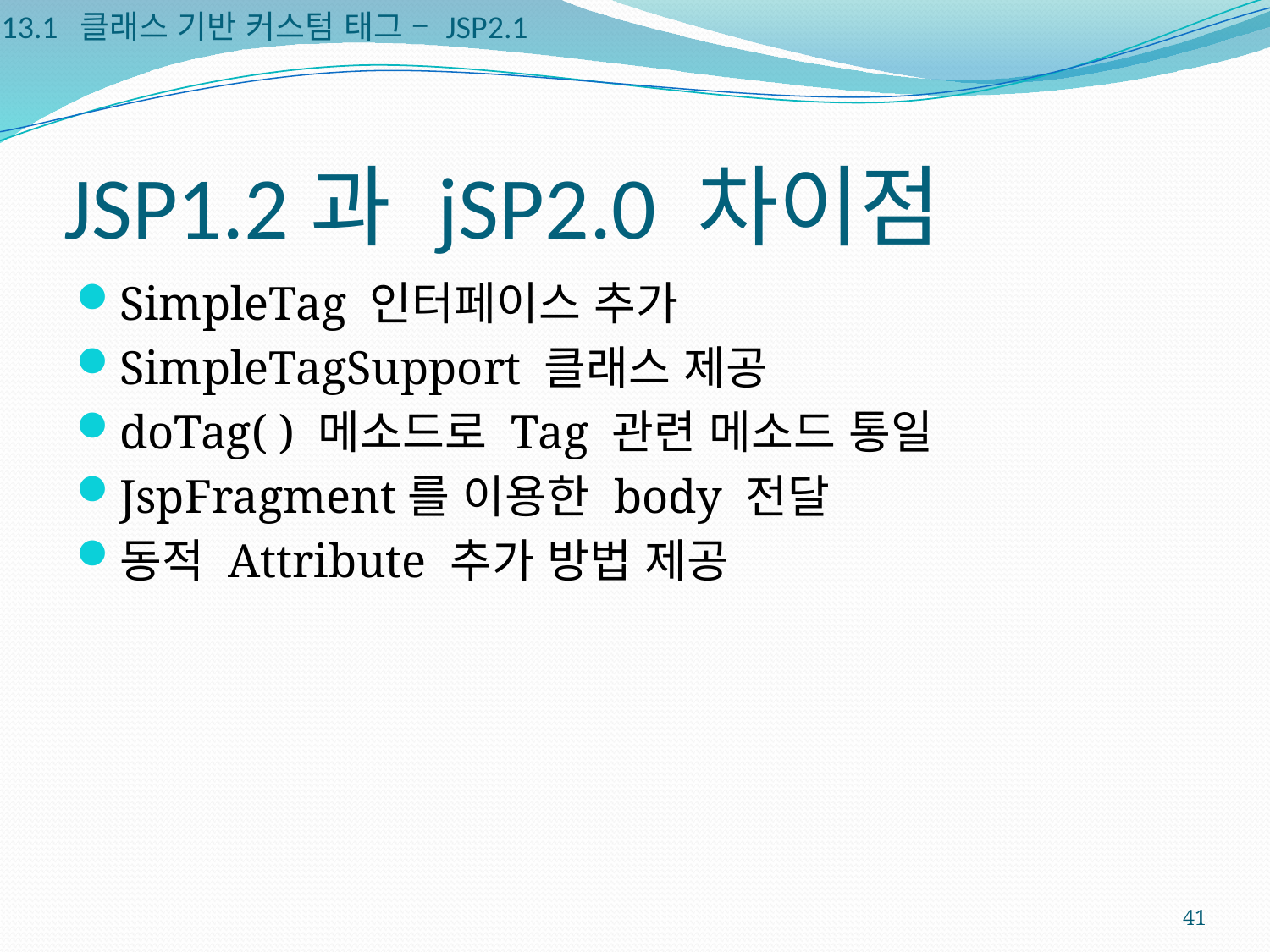

13.1  클래스 기반 커스텀 태그 – JSP2.1
# JSP1.2과 jSP2.0 차이점
SimpleTag 인터페이스 추가
SimpleTagSupport 클래스 제공
doTag( ) 메소드로 Tag 관련 메소드 통일
JspFragment를 이용한 body 전달
동적 Attribute 추가 방법 제공
41